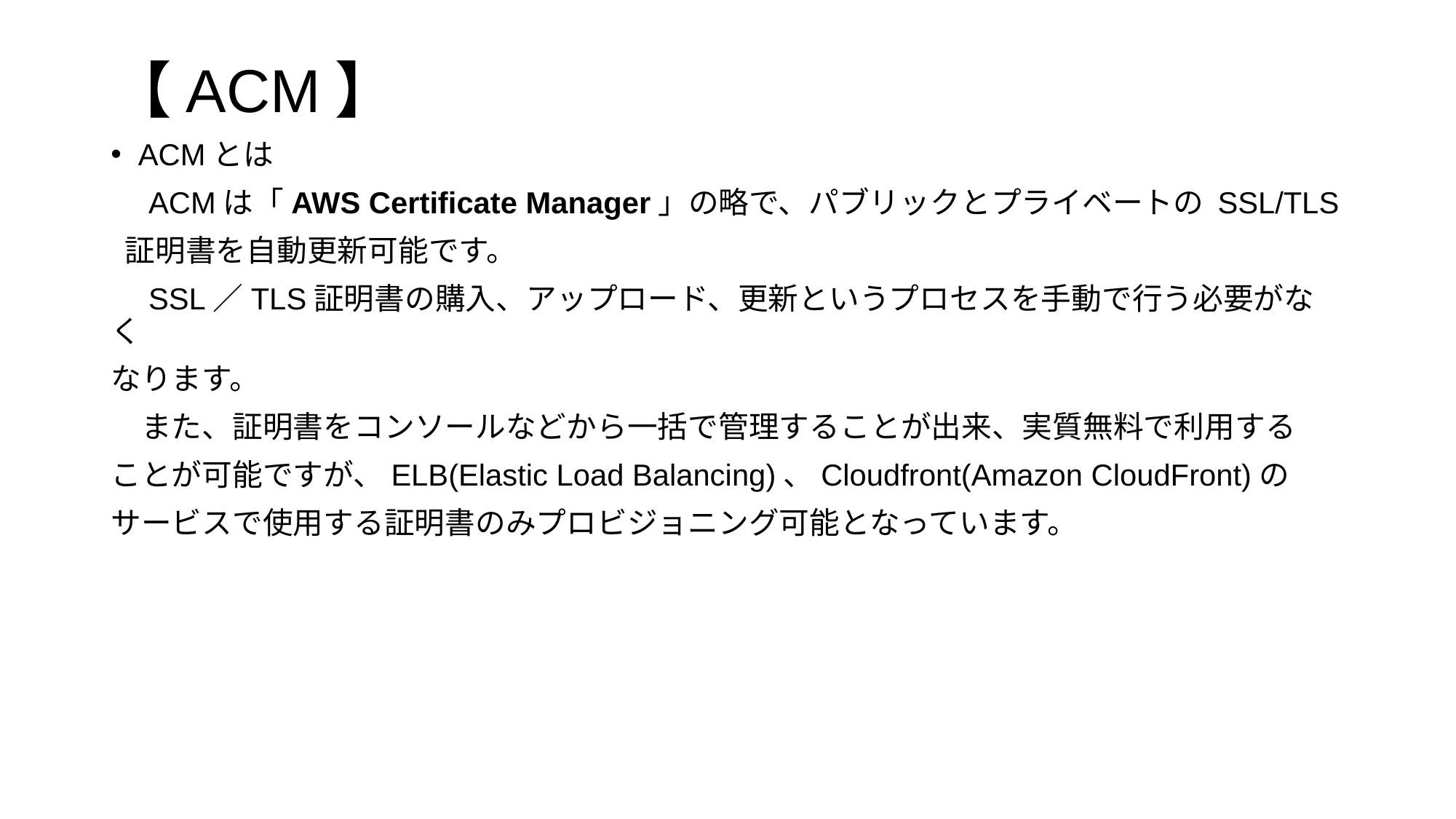

# 【ACM】
ACMとは
　ACMは「AWS Certificate Manager」の略で、パブリックとプライベートの SSL/TLS
 証明書を自動更新可能です。
　SSL／TLS証明書の購入、アップロード、更新というプロセスを手動で行う必要がなく
なります。
　また、証明書をコンソールなどから一括で管理することが出来、実質無料で利用する
ことが可能ですが、ELB(Elastic Load Balancing)、Cloudfront(Amazon CloudFront)の
サービスで使用する証明書のみプロビジョニング可能となっています。